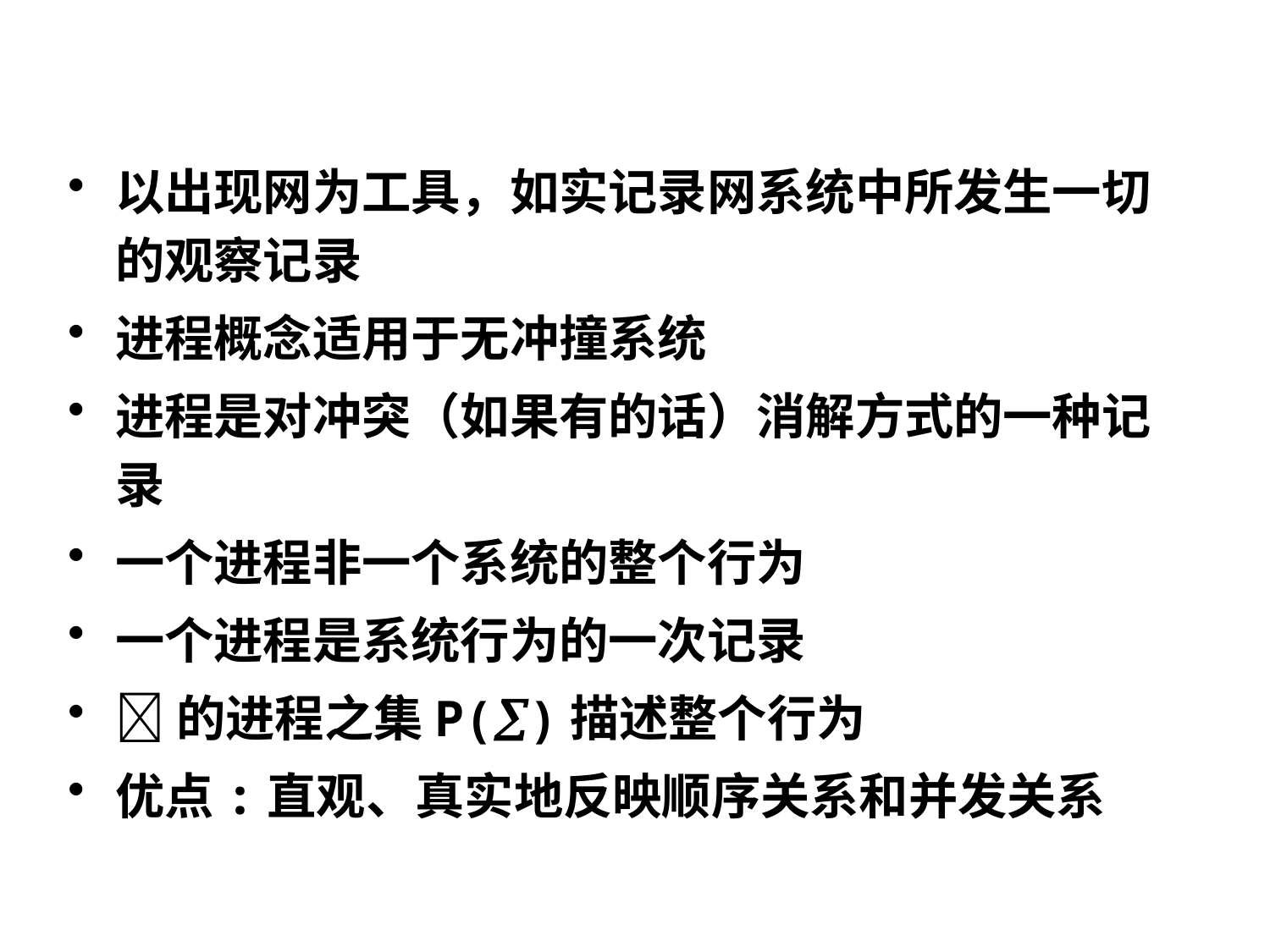

以出现网为工具，如实记录网系统中所发生一切的观察记录
进程概念适用于无冲撞系统
进程是对冲突（如果有的话）消解方式的一种记录
一个进程非一个系统的整个行为
一个进程是系统行为的一次记录
∑的进程之集P(∑)描述整个行为
优点:直观、真实地反映顺序关系和并发关系